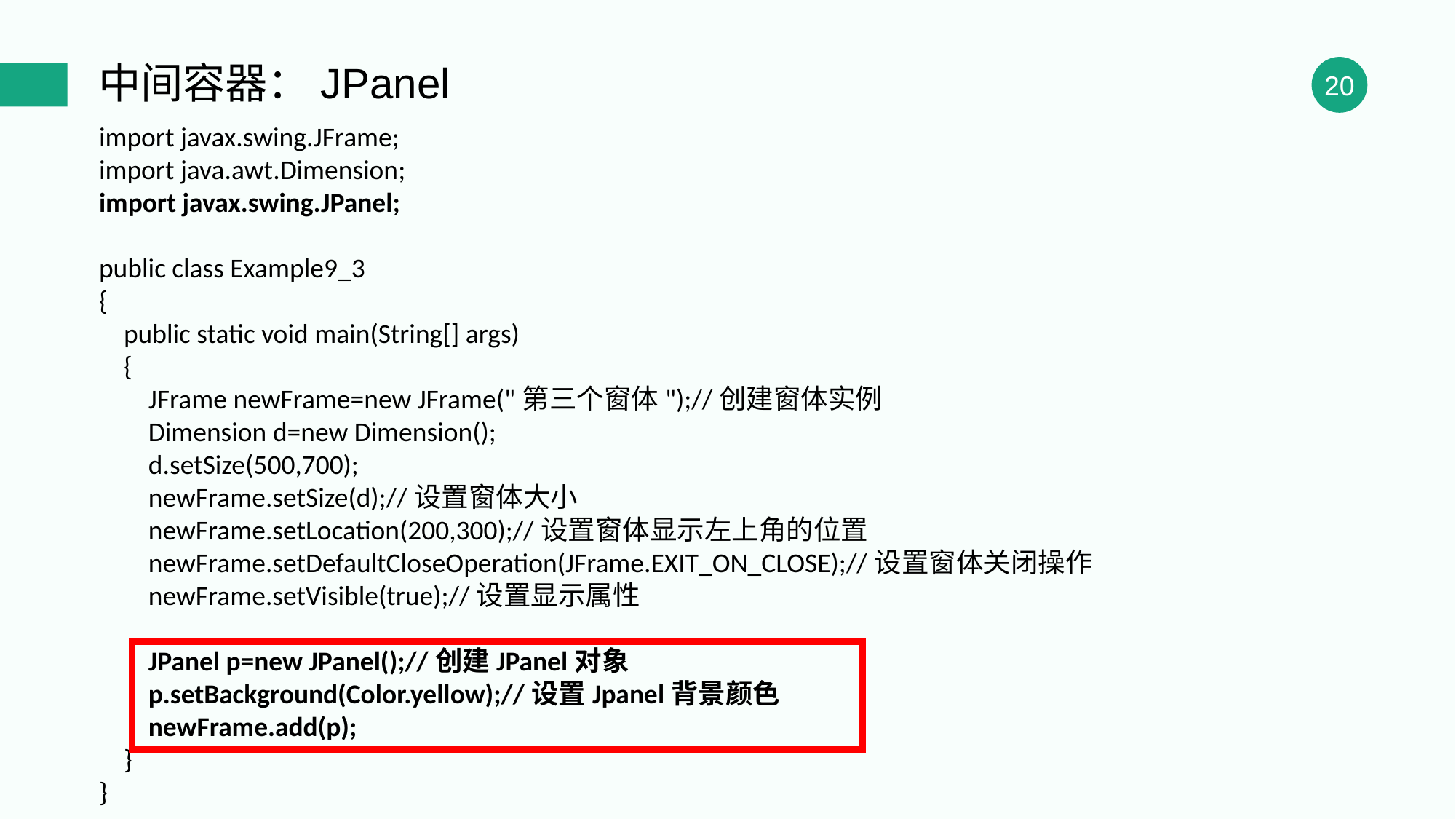

中间容器：JPanel
import javax.swing.JFrame;
import java.awt.Dimension;
import javax.swing.JPanel;

public class Example9_3
{
    public static void main(String[] args)
    {
        JFrame newFrame=new JFrame("第三个窗体");//创建窗体实例
        Dimension d=new Dimension();
        d.setSize(500,700);
        newFrame.setSize(d);//设置窗体大小
        newFrame.setLocation(200,300);//设置窗体显示左上角的位置
        newFrame.setDefaultCloseOperation(JFrame.EXIT_ON_CLOSE);//设置窗体关闭操作
        newFrame.setVisible(true);//设置显示属性

        JPanel p=new JPanel();//创建JPanel对象
        p.setBackground(Color.yellow);//设置Jpanel背景颜色
        newFrame.add(p);
    }
}